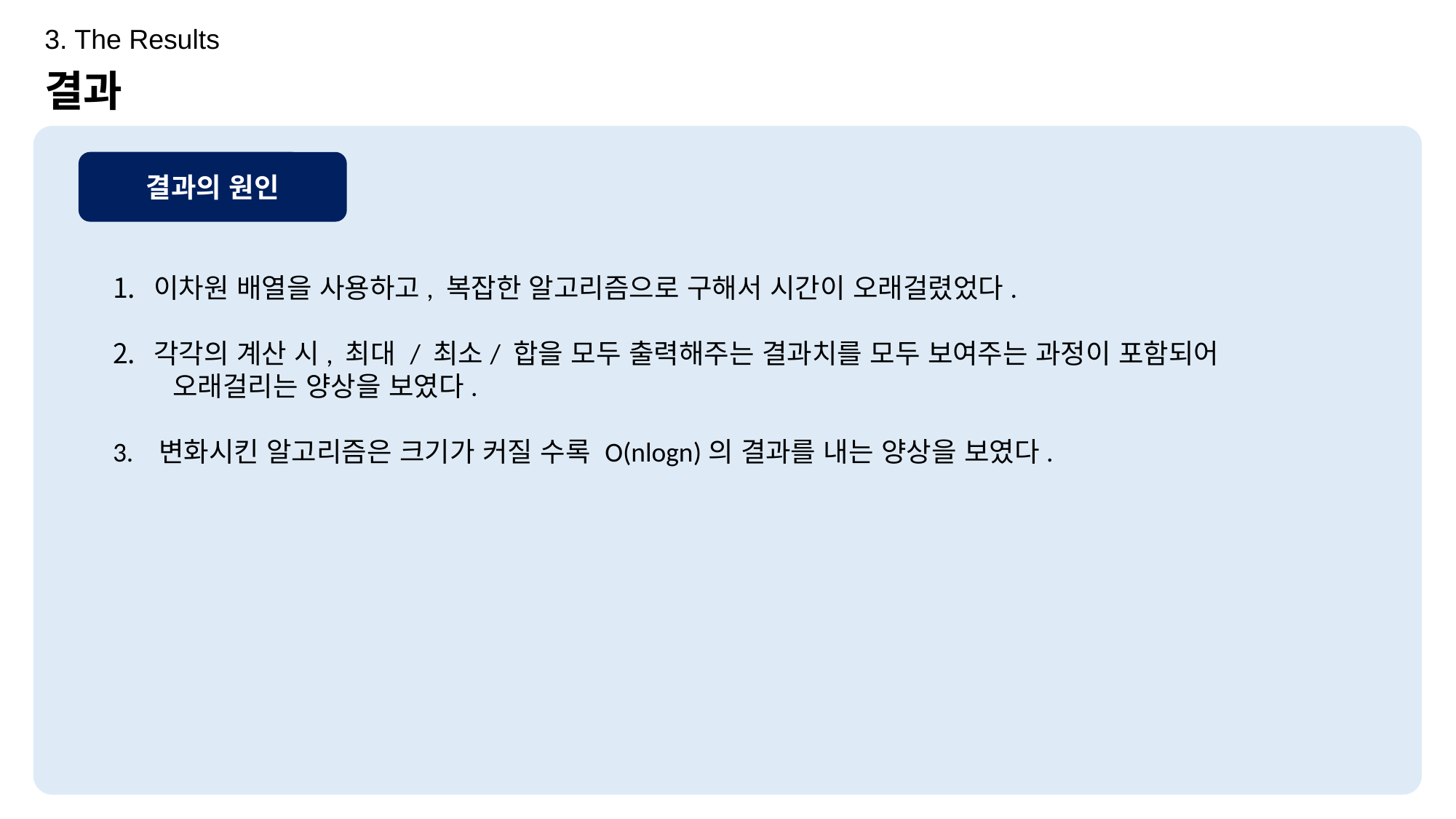

3. The Results
결과

결과의 원인
이차원 배열을 사용하고, 복잡한 알고리즘으로 구해서 시간이 오래걸렸었다.

각각의 계산 시, 최대 / 최소/ 합을 모두 출력해주는 결과치를 모두 보여주는 과정이 포함되어
       오래걸리는 양상을 보였다.

3.   변화시킨 알고리즘은 크기가 커질 수록 O(nlogn)의 결과를 내는 양상을 보였다.